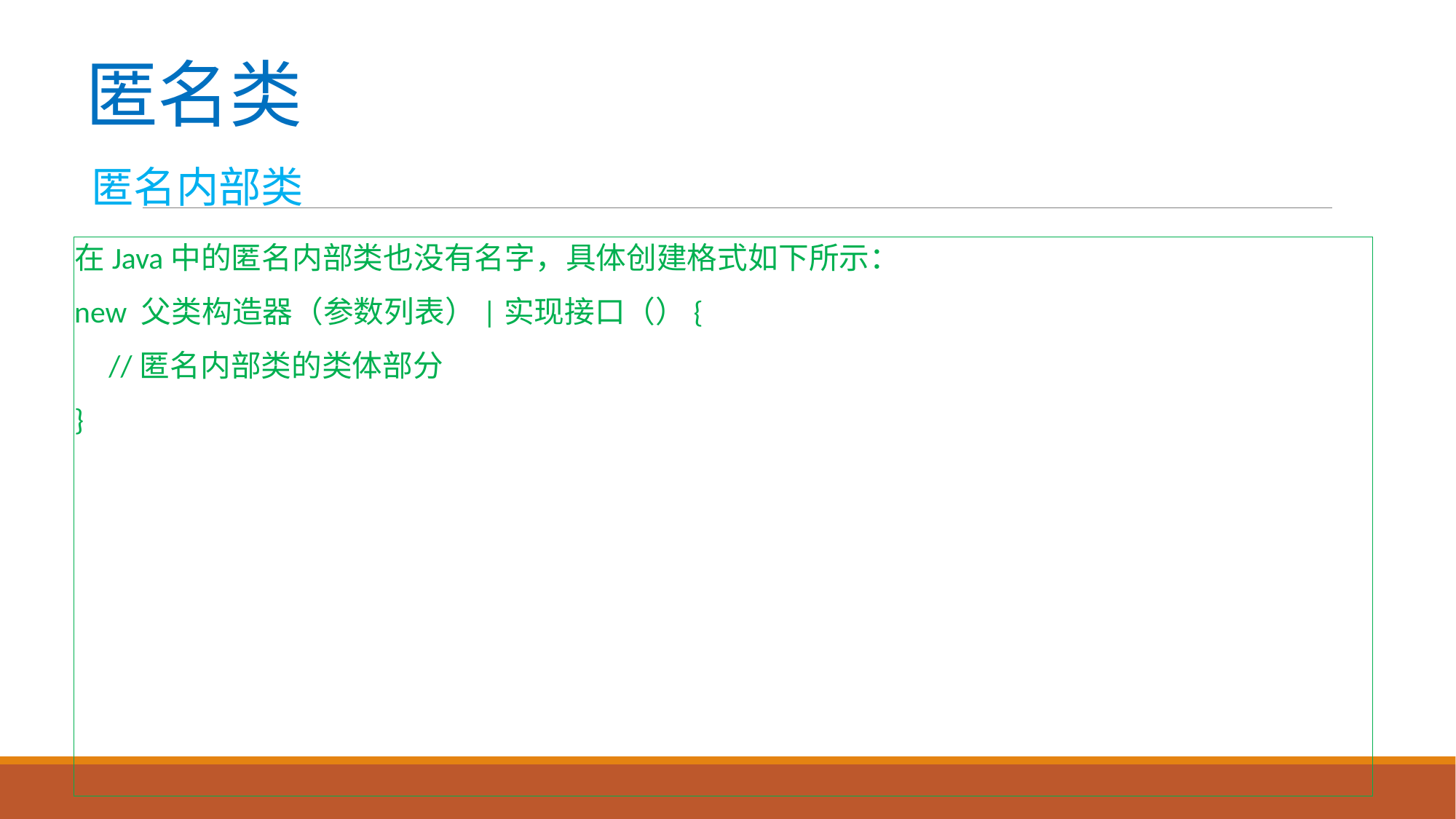

# 匿名类
匿名内部类
在Java中的匿名内部类也没有名字，具体创建格式如下所示：
new 父类构造器（参数列表）|实现接口（）{
     //匿名内部类的类体部分
}